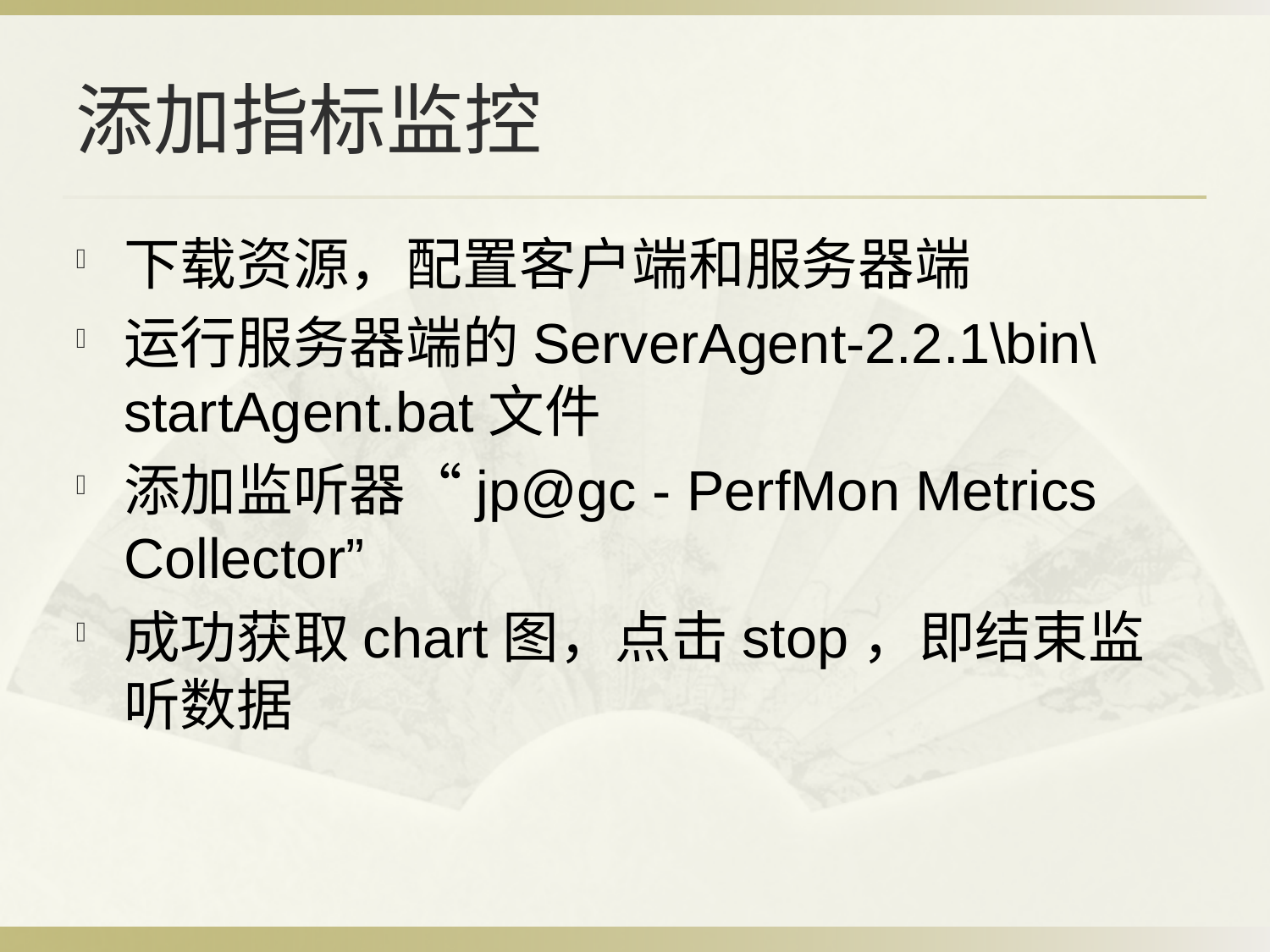

# 添加指标监控
下载资源，配置客户端和服务器端
运行服务器端的ServerAgent-2.2.1\bin\startAgent.bat文件
添加监听器“jp@gc - PerfMon Metrics Collector”
成功获取chart图，点击stop，即结束监听数据